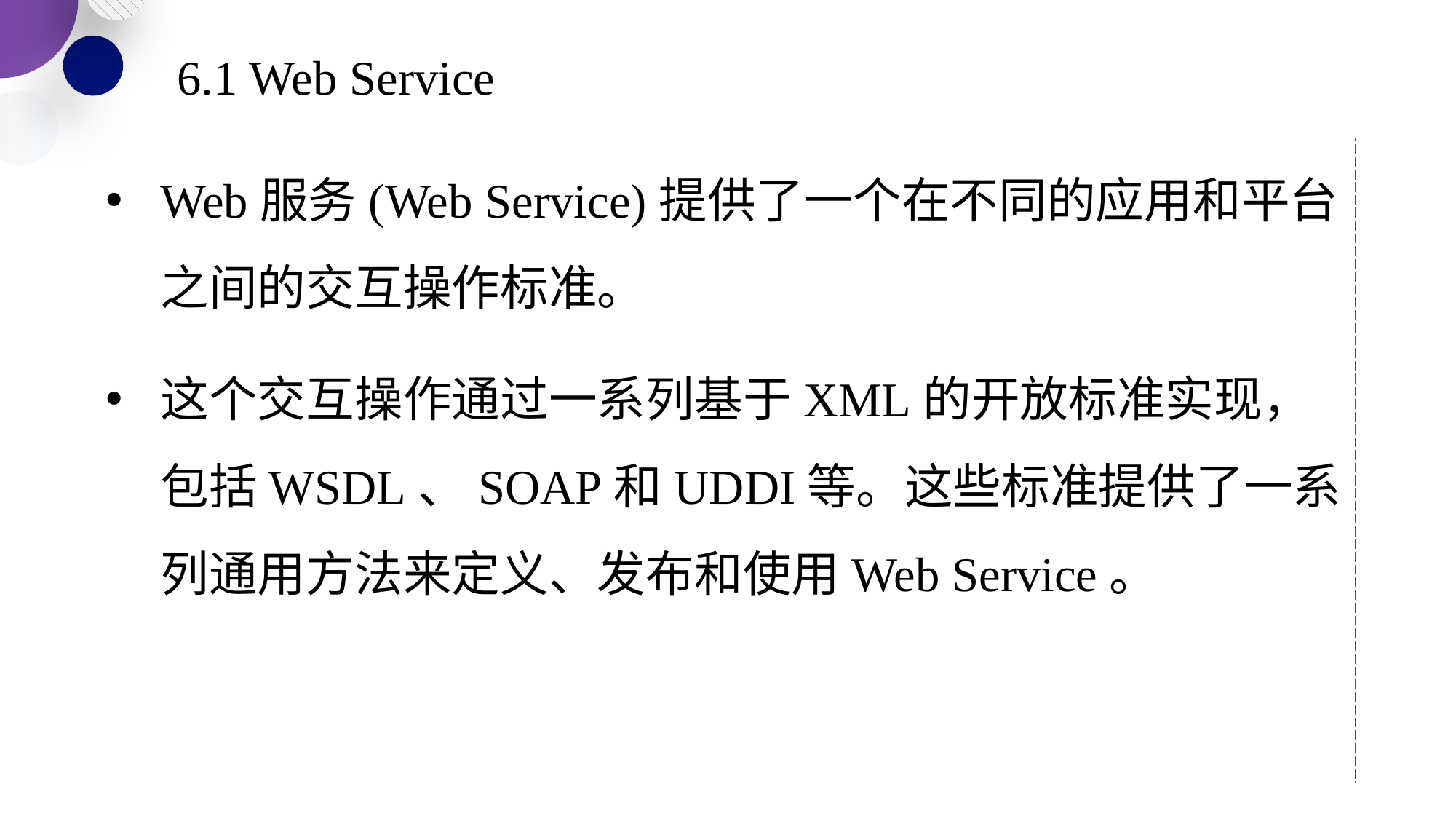

# 6.1 Web Service
Web服务(Web Service)提供了一个在不同的应用和平台之间的交互操作标准。
这个交互操作通过一系列基于XML的开放标准实现，包括WSDL、SOAP和UDDI等。这些标准提供了一系列通用方法来定义、发布和使用Web Service。